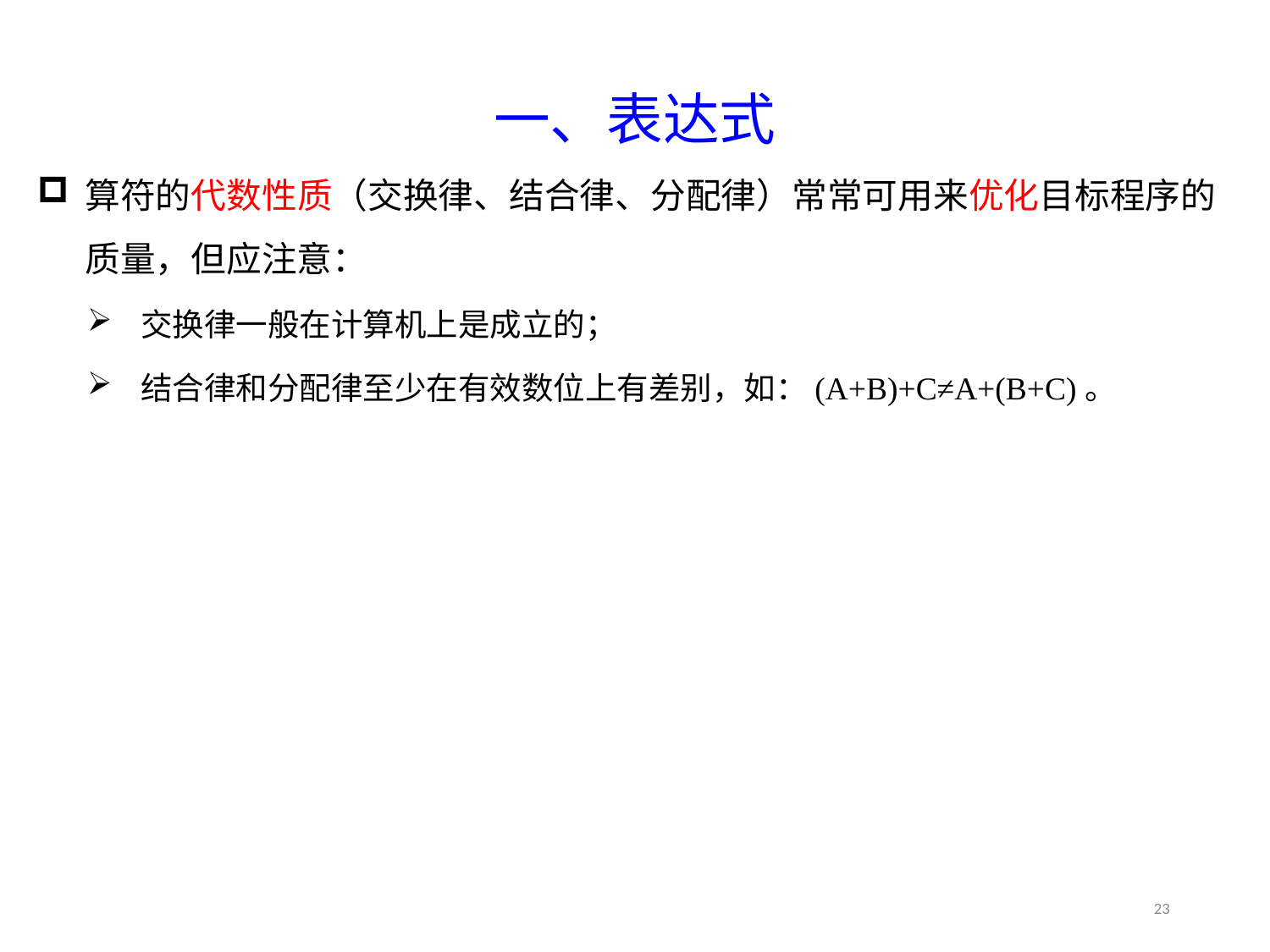

2.2.5 语句与控制结构
一、表达式
算符的代数性质（交换律、结合律、分配律）常常可用来优化目标程序的质量，但应注意：
交换律一般在计算机上是成立的；
结合律和分配律至少在有效数位上有差别，如：(A+B)+C≠A+(B+C)。
23